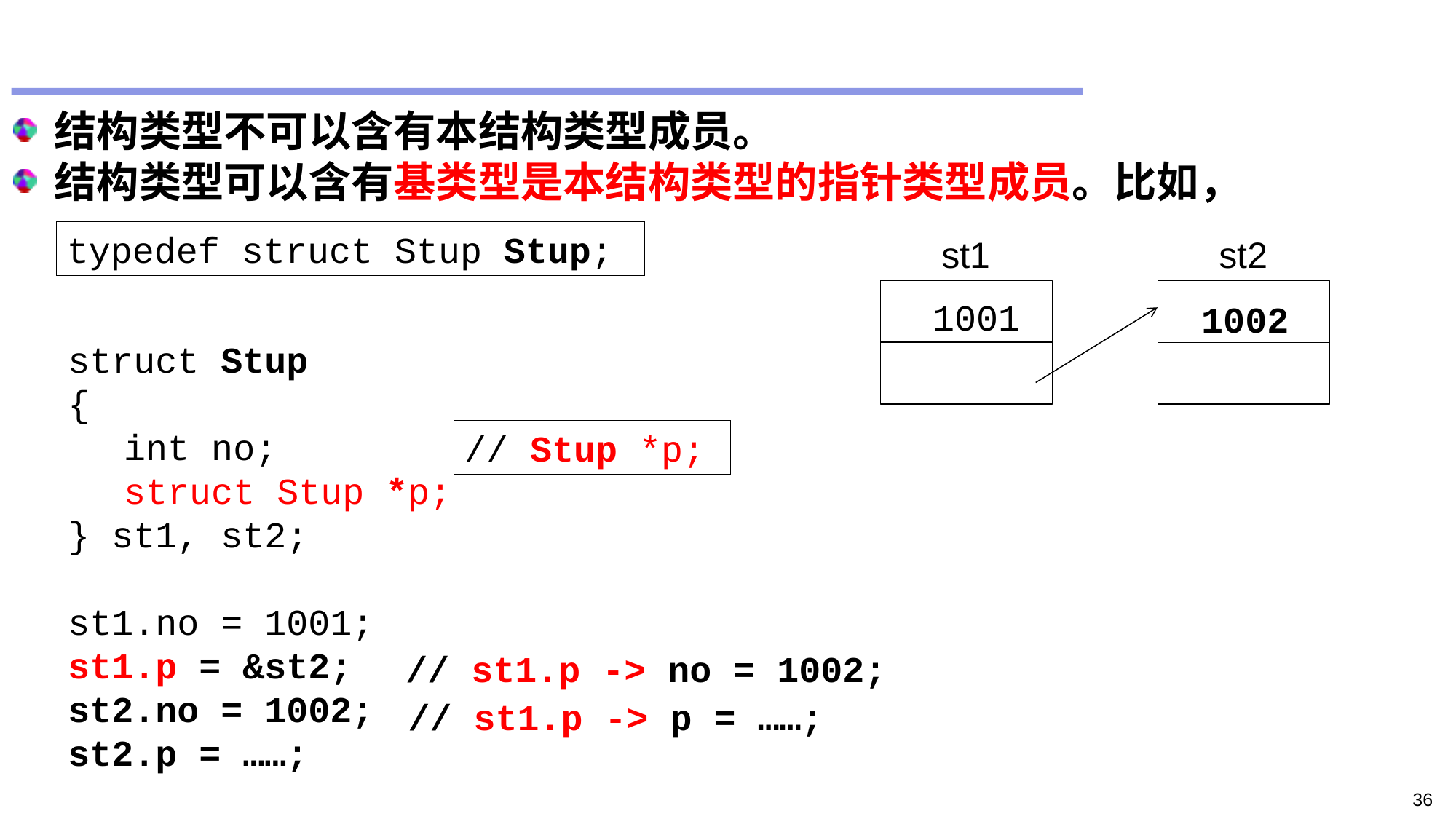

#
结构类型不可以含有本结构类型成员。
结构类型可以含有基类型是本结构类型的指针类型成员。比如，

struct Stup
{
	 int no;
	 struct Stup *p;
} st1, st2;

st1.no = 1001;
st1.p = &st2;
st2.no = 1002;
st2.p = ……;

typedef struct Stup Stup;
st1
st2

1001
1002
// Stup *p;
// st1.p -> no = 1002;
// st1.p -> p = ……;
36